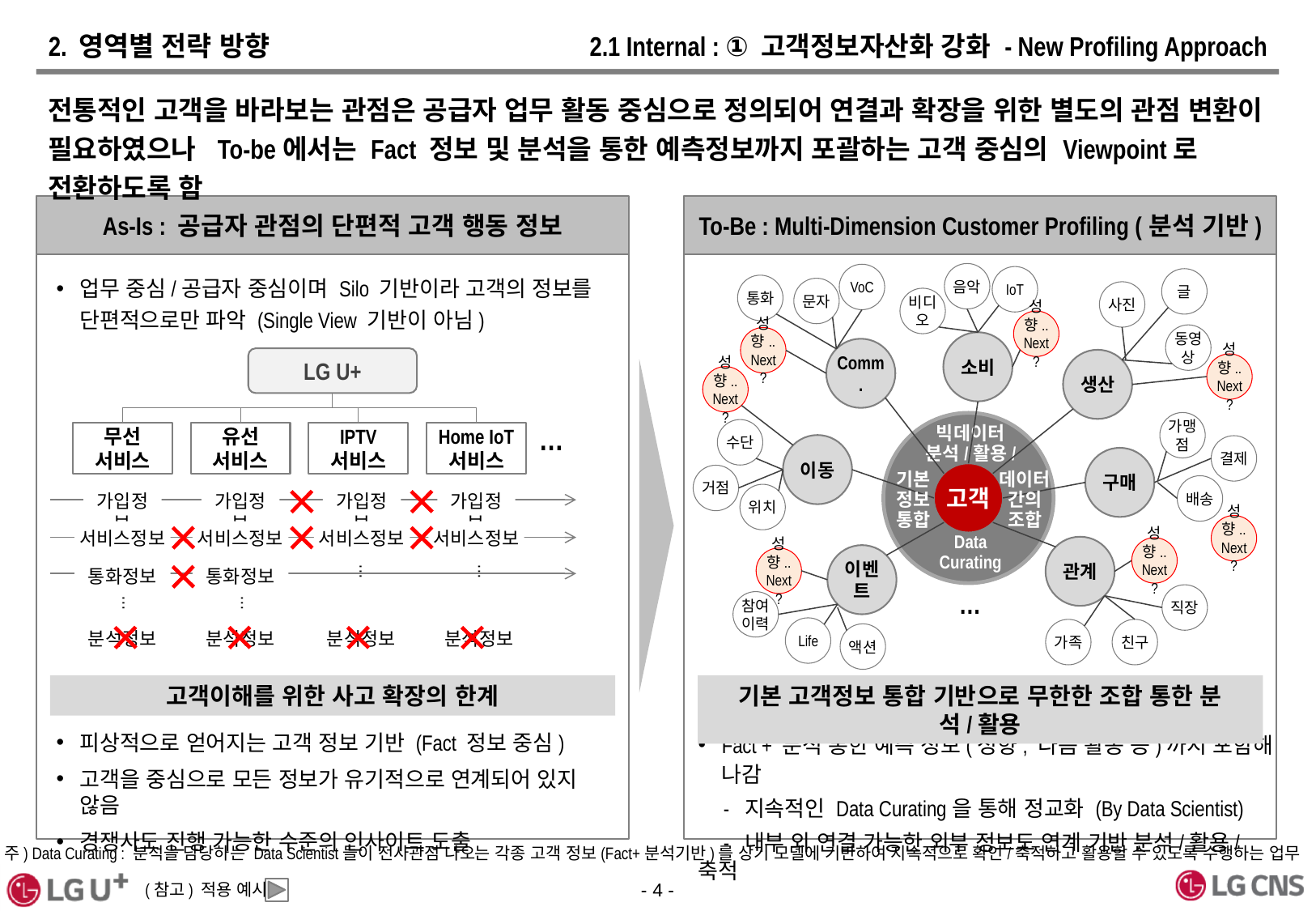

# 2. 영역별 전략 방향
2.1 Internal : ① 고객정보자산화 강화 - New Profiling Approach
전통적인 고객을 바라보는 관점은 공급자 업무 활동 중심으로 정의되어 연결과 확장을 위한 별도의 관점 변환이 필요하였으나  To-be에서는 Fact 정보 및 분석을 통한 예측정보까지 포괄하는 고객 중심의 Viewpoint로 전환하도록 함
As-Is : 공급자 관점의 단편적 고객 행동 정보
To-Be : Multi-Dimension Customer Profiling (분석 기반)

음악
업무 중심/공급자 중심이며 Silo 기반이라 고객의 정보를 단편적으로만 파악 (Single View 기반이 아님)
VoC
IoT
글
통화
문자
사진
비디오
성향..
Next?
동영상
성향..
Next?
소비
Comm.
LG U+
생산
성향..
Next?
성향..
Next?
가맹점
고객
…
빅데이터
분석/활용/
수단
무선
서비스
유선
서비스
IPTV
서비스
Home IoT
서비스
이동
결제
구매
고객
기본
정보
통합
데이터
간의
조합
거점
배송
가입정보
가입정보
가입정보
가입정보
위치

성향..
Next?
서비스정보
서비스정보
서비스정보
서비스정보
Data
Curating
관계
성향..
Next?
이벤트
성향..
Next?
…
…
통화정보
통화정보
…
직장
…
…
참여
이력
Life
가족
친구
분석정보
분석정보
분석정보
분석정보
액션
고객이해를 위한 사고 확장의 한계
기본 고객정보 통합 기반으로 무한한 조합 통한 분석/활용
피상적으로 얻어지는 고객 정보 기반 (Fact 정보 중심)
고객을 중심으로 모든 정보가 유기적으로 연계되어 있지 않음
경쟁사도 진행 가능한 수준의 인사이트 도출
Fact + 분석 통한 예측 정보(성향, 다음 활동 등)까지 포함해 나감
     -  지속적인 Data Curating을 통해 정교화 (By Data Scientist)
     -  내부 외 연결 가능한 외부 정보도 연계 기반 분석/활용/축적
주) Data Curating : 분석을 담당하는 Data Scientist들이 전사관점 나오는 각종 고객 정보(Fact+분석기반)를 상기 모델에 기반하여 지속적으로 확인/축적하고 활용할 수 있도록 수행하는 업무
(참고) 적용 예시